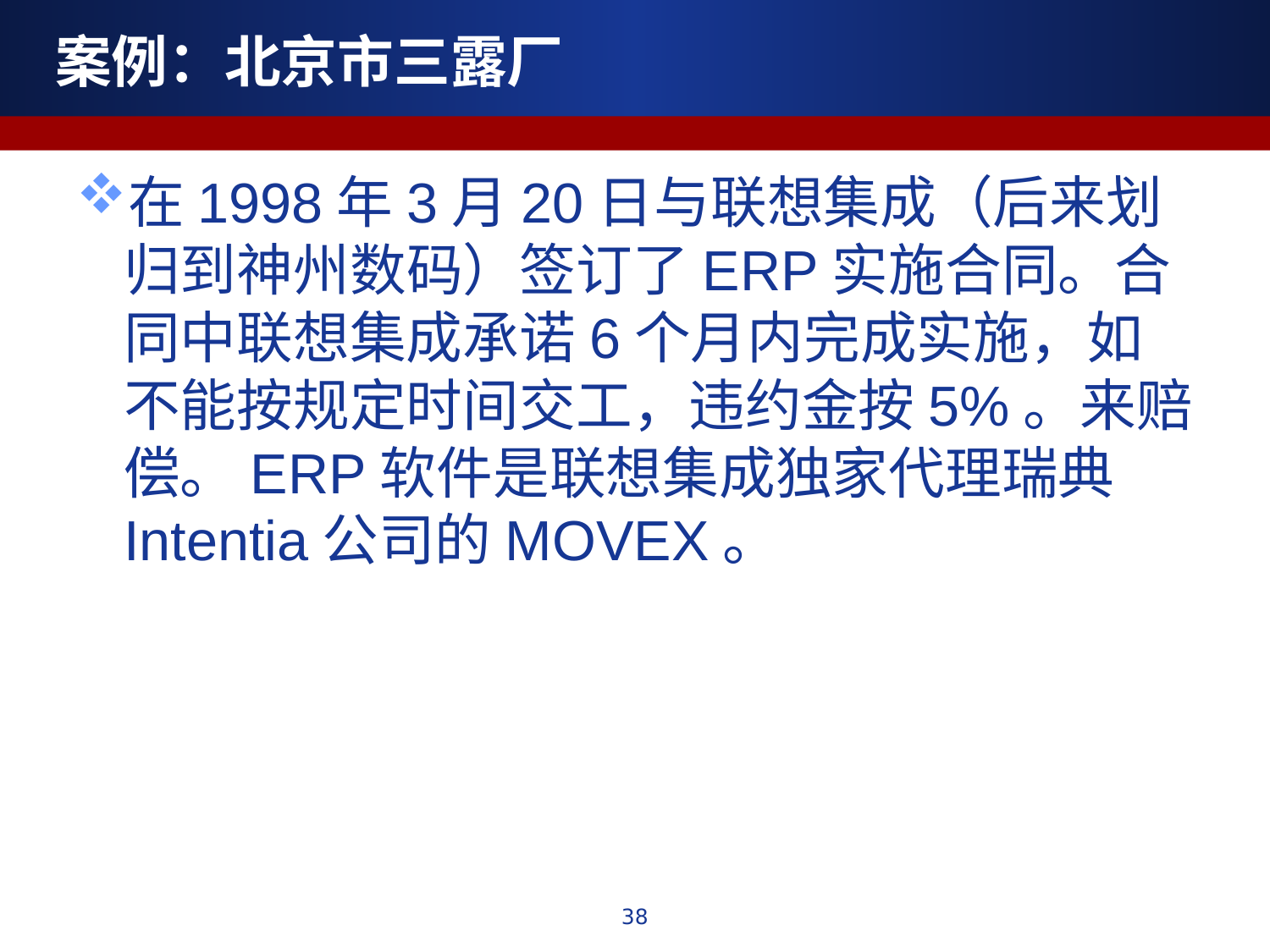

# 案例：北京市三露厂
在1998年3月20日与联想集成（后来划归到神州数码）签订了ERP实施合同。合同中联想集成承诺6个月内完成实施，如不能按规定时间交工，违约金按5%。来赔偿。ERP软件是联想集成独家代理瑞典Intentia公司的MOVEX。
38